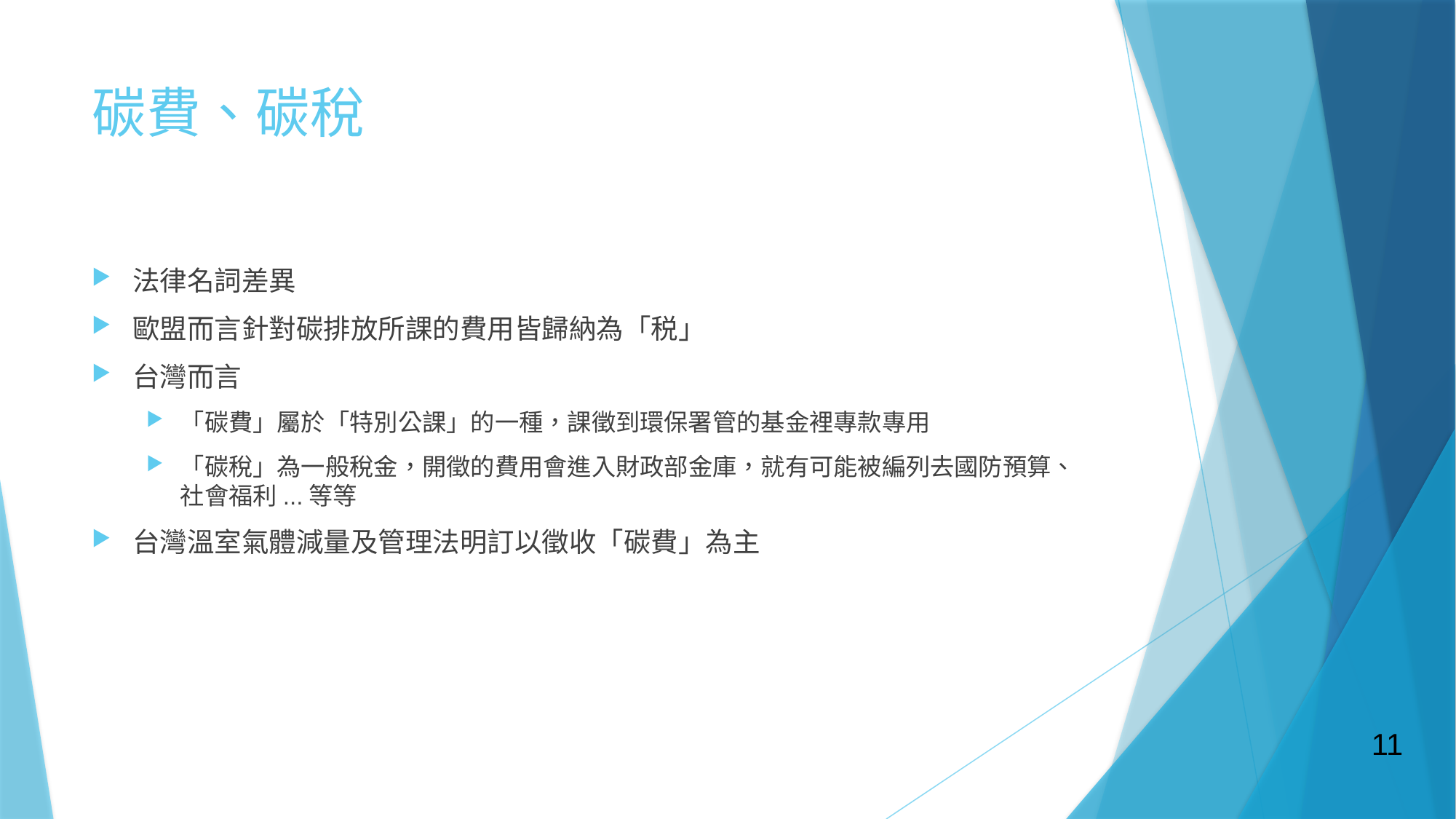

# 碳費、碳稅
法律名詞差異
歐盟而言針對碳排放所課的費用皆歸納為「税」
台灣而言
「碳費」屬於「特別公課」的一種，課徵到環保署管的基金裡專款專用
「碳稅」為一般稅金，開徵的費用會進入財政部金庫，就有可能被編列去國防預算、社會福利...等等
台灣溫室氣體減量及管理法明訂以徵收「碳費」為主
11